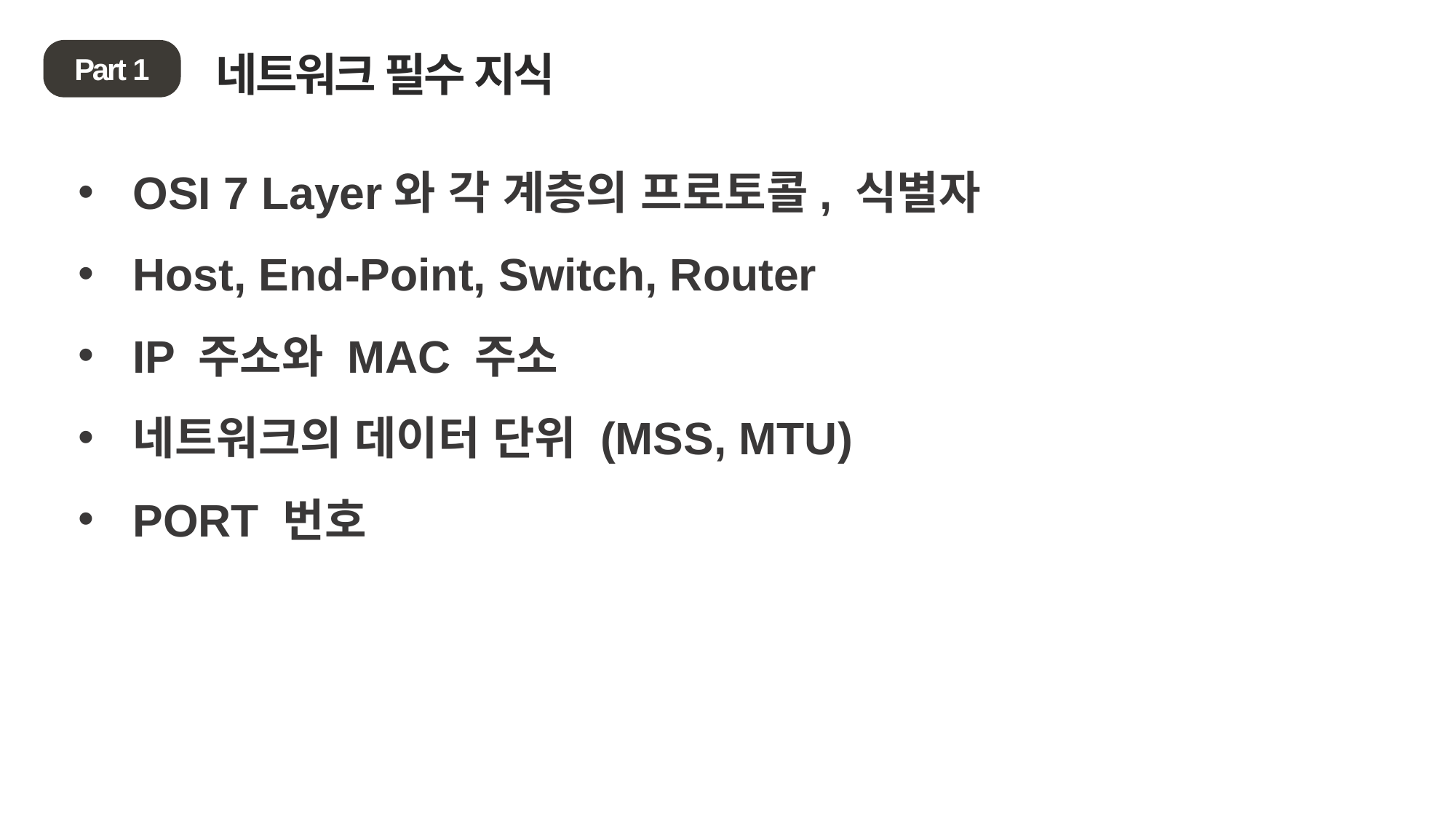

네트워크 필수 지식
Part 1
OSI 7 Layer와 각 계층의 프로토콜, 식별자
Host, End-Point, Switch, Router
IP 주소와 MAC 주소
네트워크의 데이터 단위 (MSS, MTU)
PORT 번호